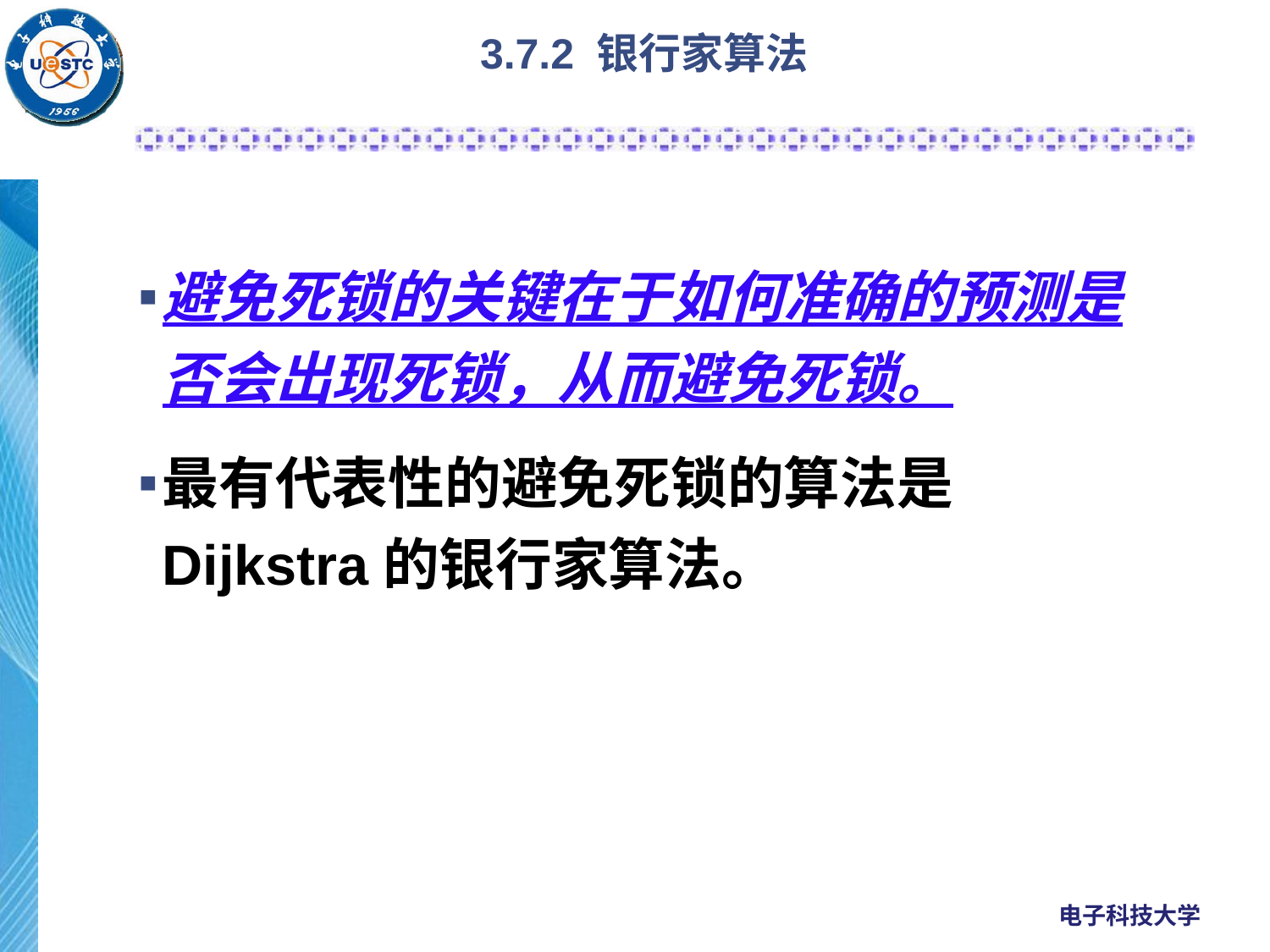

# 3.7.2 银行家算法
避免死锁的关键在于如何准确的预测是否会出现死锁，从而避免死锁。
最有代表性的避免死锁的算法是Dijkstra的银行家算法。